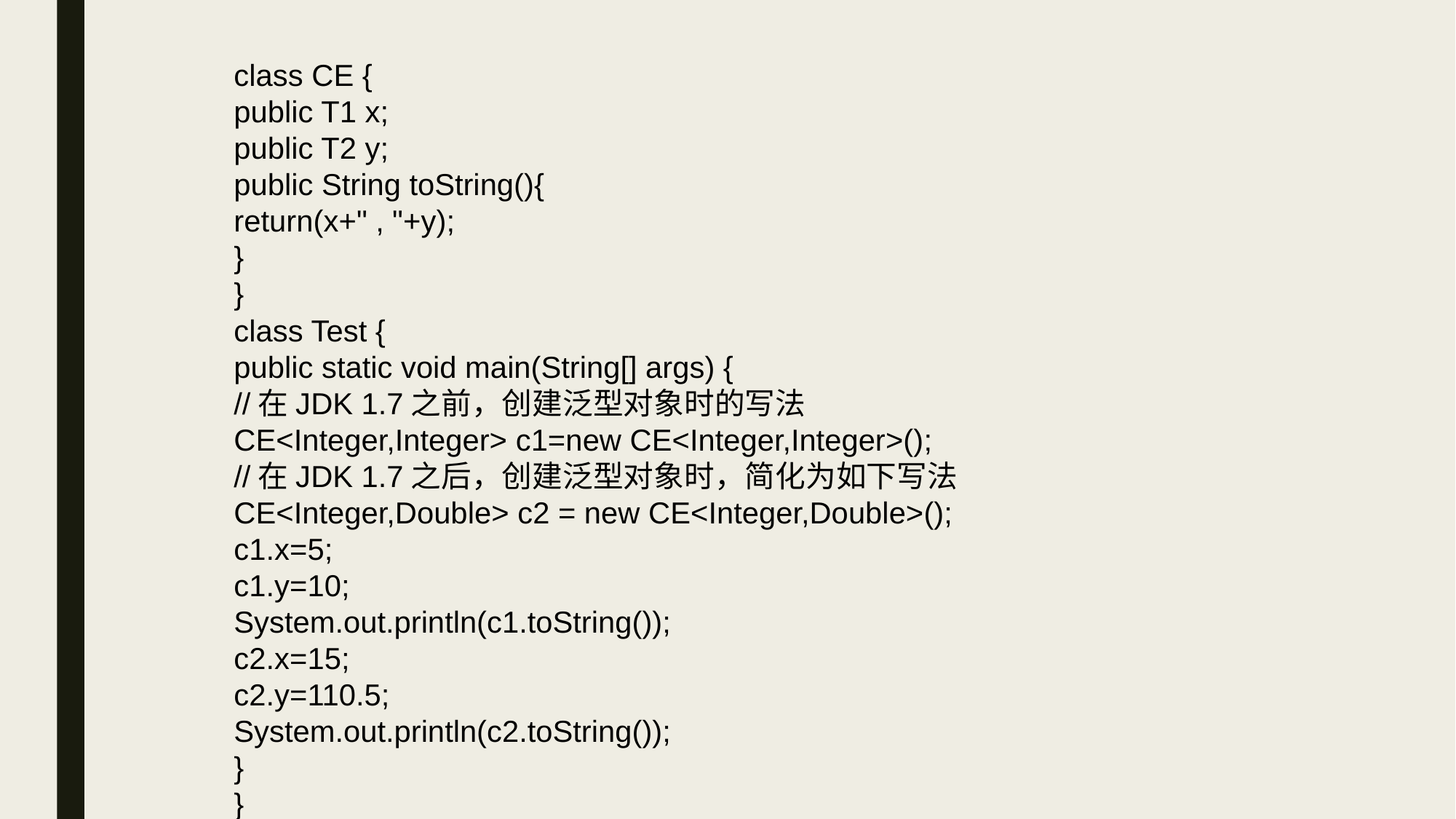

class CE {
public T1 x;
public T2 y;
public String toString(){
return(x+" , "+y);
}
}
class Test {
public static void main(String[] args) {
//在JDK 1.7之前，创建泛型对象时的写法
CE<Integer,Integer> c1=new CE<Integer,Integer>();
//在JDK 1.7之后，创建泛型对象时，简化为如下写法
CE<Integer,Double> c2 = new CE<Integer,Double>();
c1.x=5;
c1.y=10;
System.out.println(c1.toString());
c2.x=15;
c2.y=110.5;
System.out.println(c2.toString());
}
}